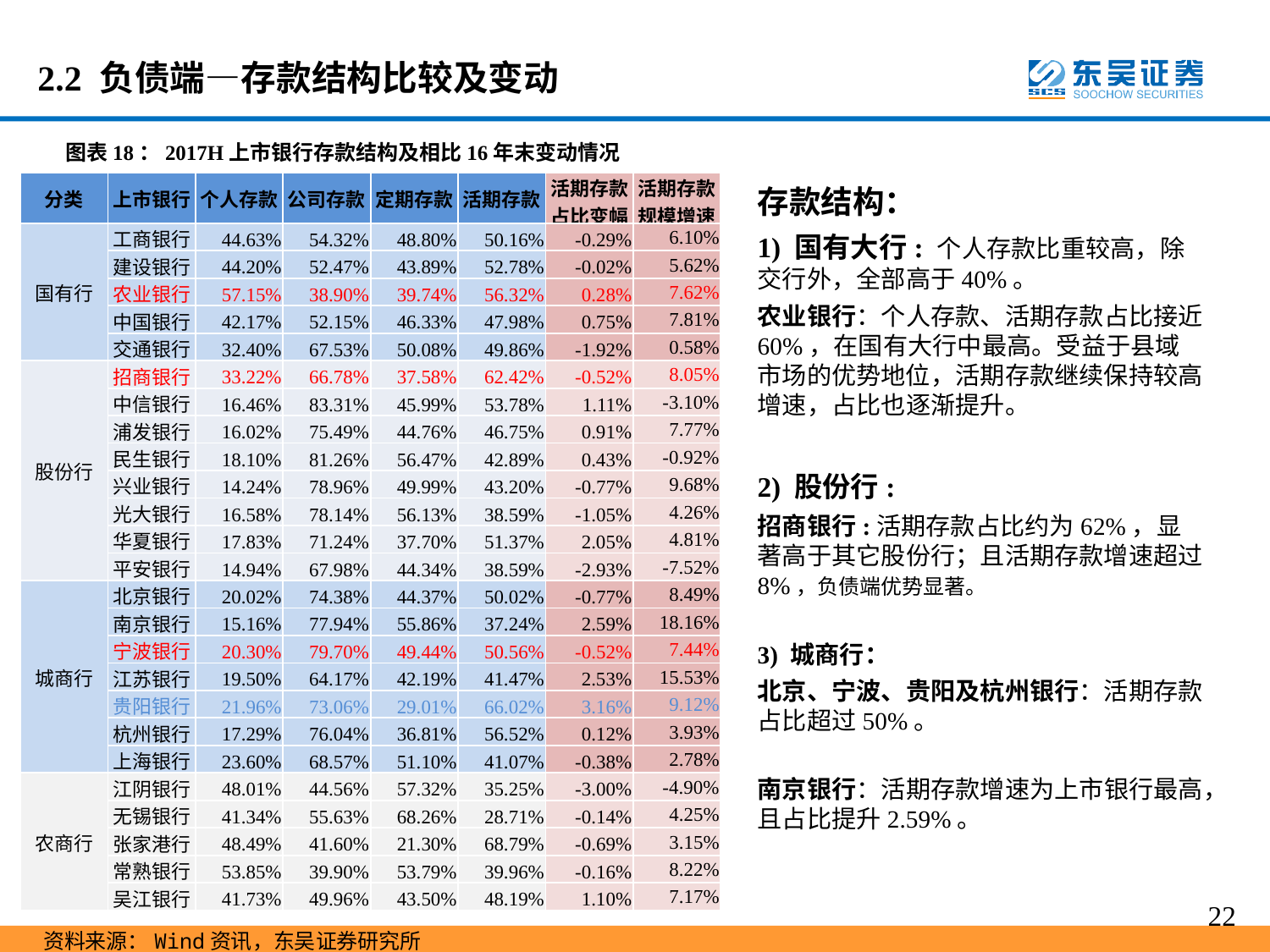

2.2 负债端—存款结构比较及变动
图表18：2017H上市银行存款结构及相比16年末变动情况
| 分类 | 上市银行 | 个人存款 | 公司存款 | 定期存款 | 活期存款 | 活期存款占比变幅 | 活期存款规模增速 |
| --- | --- | --- | --- | --- | --- | --- | --- |
| 国有行 | 工商银行 | 44.63% | 54.32% | 48.80% | 50.16% | -0.29% | 6.10% |
|  | 建设银行 | 44.20% | 52.47% | 43.89% | 52.78% | -0.02% | 5.62% |
|  | 农业银行 | 57.15% | 38.90% | 39.74% | 56.32% | 0.28% | 7.62% |
|  | 中国银行 | 42.17% | 52.15% | 46.33% | 47.98% | 0.75% | 7.81% |
|  | 交通银行 | 32.40% | 67.53% | 50.08% | 49.86% | -1.92% | 0.58% |
| 股份行 | 招商银行 | 33.22% | 66.78% | 37.58% | 62.42% | -0.52% | 8.05% |
|  | 中信银行 | 16.46% | 83.31% | 45.99% | 53.78% | 1.11% | -3.10% |
|  | 浦发银行 | 16.02% | 75.49% | 44.76% | 46.75% | 0.91% | 7.77% |
|  | 民生银行 | 18.10% | 81.26% | 56.47% | 42.89% | 0.43% | -0.92% |
|  | 兴业银行 | 14.24% | 78.96% | 49.99% | 43.20% | -0.77% | 9.68% |
|  | 光大银行 | 16.58% | 78.14% | 56.13% | 38.59% | -1.05% | 4.26% |
|  | 华夏银行 | 17.83% | 71.24% | 37.70% | 51.37% | 2.05% | 4.81% |
|  | 平安银行 | 14.94% | 67.98% | 44.34% | 38.59% | -2.93% | -7.52% |
| 城商行 | 北京银行 | 20.02% | 74.38% | 44.37% | 50.02% | -0.77% | 8.49% |
|  | 南京银行 | 15.16% | 77.94% | 55.86% | 37.24% | 2.59% | 18.16% |
|  | 宁波银行 | 20.30% | 79.70% | 49.44% | 50.56% | -0.52% | 7.44% |
|  | 江苏银行 | 19.50% | 64.17% | 42.19% | 41.47% | 2.53% | 15.53% |
|  | 贵阳银行 | 21.96% | 73.06% | 29.01% | 66.02% | 3.16% | 9.12% |
|  | 杭州银行 | 17.29% | 76.04% | 36.81% | 56.52% | 0.12% | 3.93% |
|  | 上海银行 | 23.60% | 68.57% | 51.10% | 41.07% | -0.38% | 2.78% |
| 农商行 | 江阴银行 | 48.01% | 44.56% | 57.32% | 35.25% | -3.00% | -4.90% |
|  | 无锡银行 | 41.34% | 55.63% | 68.26% | 28.71% | -0.14% | 4.25% |
|  | 张家港行 | 48.49% | 41.60% | 21.30% | 68.79% | -0.69% | 3.15% |
|  | 常熟银行 | 53.85% | 39.90% | 53.79% | 39.96% | -0.16% | 8.22% |
|  | 吴江银行 | 41.73% | 49.96% | 43.50% | 48.19% | 1.10% | 7.17% |
存款结构：
1) 国有大行: 个人存款比重较高，除交行外，全部高于40%。
农业银行：个人存款、活期存款占比接近60%，在国有大行中最高。受益于县域市场的优势地位，活期存款继续保持较高增速，占比也逐渐提升。

2) 股份行:
招商银行:活期存款占比约为62%，显著高于其它股份行；且活期存款增速超过8%，负债端优势显著。

3) 城商行：
北京、宁波、贵阳及杭州银行：活期存款占比超过50%。

南京银行：活期存款增速为上市银行最高，且占比提升2.59%。

22
资料来源：Wind资讯，东吴证券研究所